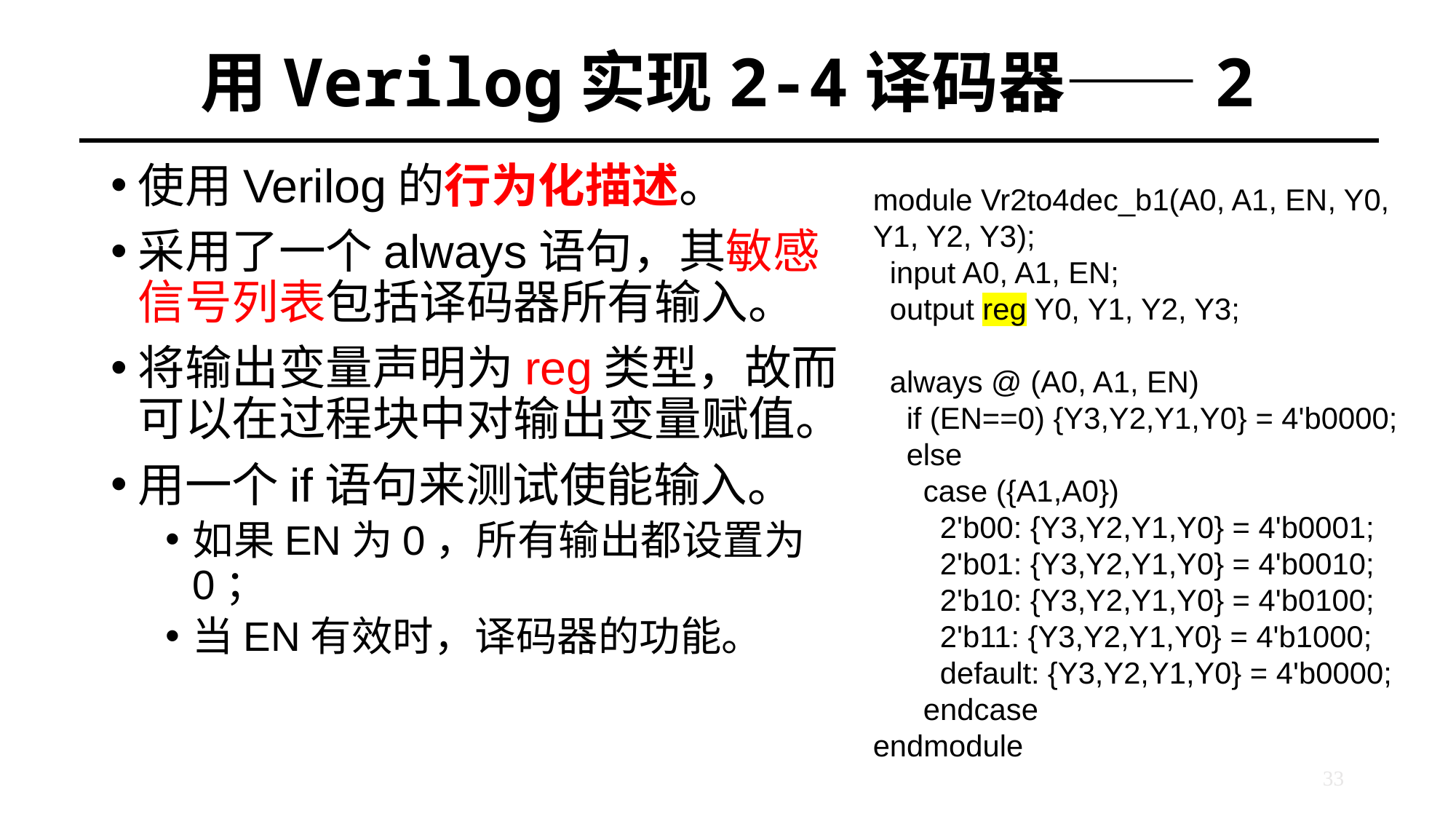

# 用Verilog实现2-4译码器——2
使用Verilog的行为化描述。
采用了一个always语句，其敏感信号列表包括译码器所有输入。
将输出变量声明为reg类型，故而可以在过程块中对输出变量赋值。
用一个if语句来测试使能输入。
如果EN为0，所有输出都设置为0；
当EN有效时，译码器的功能。

module Vr2to4dec_b1(A0, A1, EN, Y0, Y1, Y2, Y3);
  input A0, A1, EN;
  output reg Y0, Y1, Y2, Y3;

  always @ (A0, A1, EN)
    if (EN==0) {Y3,Y2,Y1,Y0} = 4'b0000;
    else
      case ({A1,A0})
        2'b00: {Y3,Y2,Y1,Y0} = 4'b0001;
        2'b01: {Y3,Y2,Y1,Y0} = 4'b0010;
        2'b10: {Y3,Y2,Y1,Y0} = 4'b0100;
        2'b11: {Y3,Y2,Y1,Y0} = 4'b1000;
        default: {Y3,Y2,Y1,Y0} = 4'b0000;
      endcase
endmodule
33